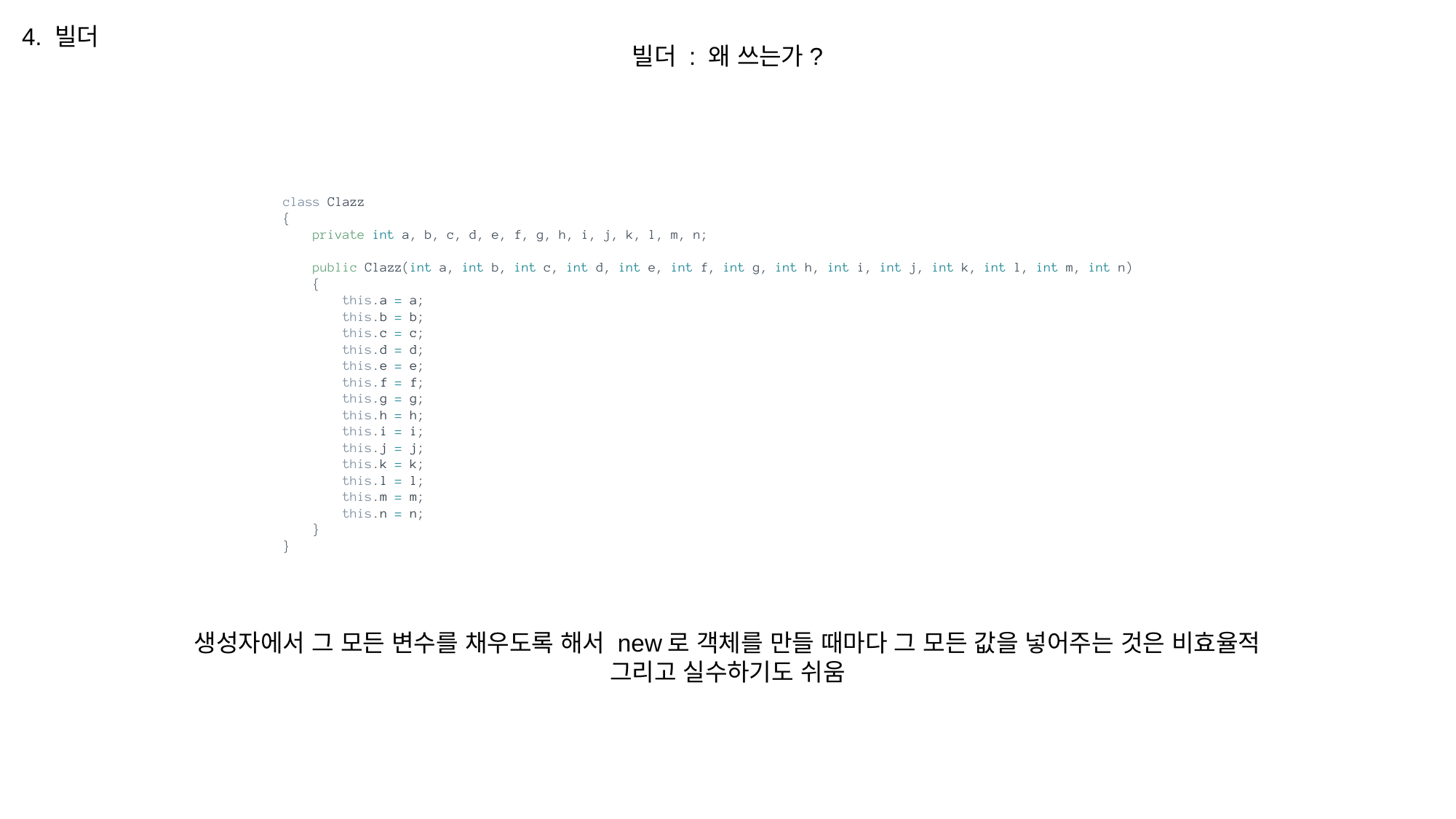

4. 빌더
빌더 : 왜 쓰는가?
class Clazz
{
    private int a, b, c, d, e, f, g, h, i, j, k, l, m, n;
    public Clazz(int a, int b, int c, int d, int e, int f, int g, int h, int i, int j, int k, int l, int m, int n)
    {
        this.a = a;
        this.b = b;
        this.c = c;
        this.d = d;
        this.e = e;
        this.f = f;
        this.g = g;
        this.h = h;
        this.i = i;
        this.j = j;
        this.k = k;
        this.l = l;
        this.m = m;
        this.n = n;
    }
}
생성자에서 그 모든 변수를 채우도록 해서 new로 객체를 만들 때마다 그 모든 값을 넣어주는 것은 비효율적
그리고 실수하기도 쉬움